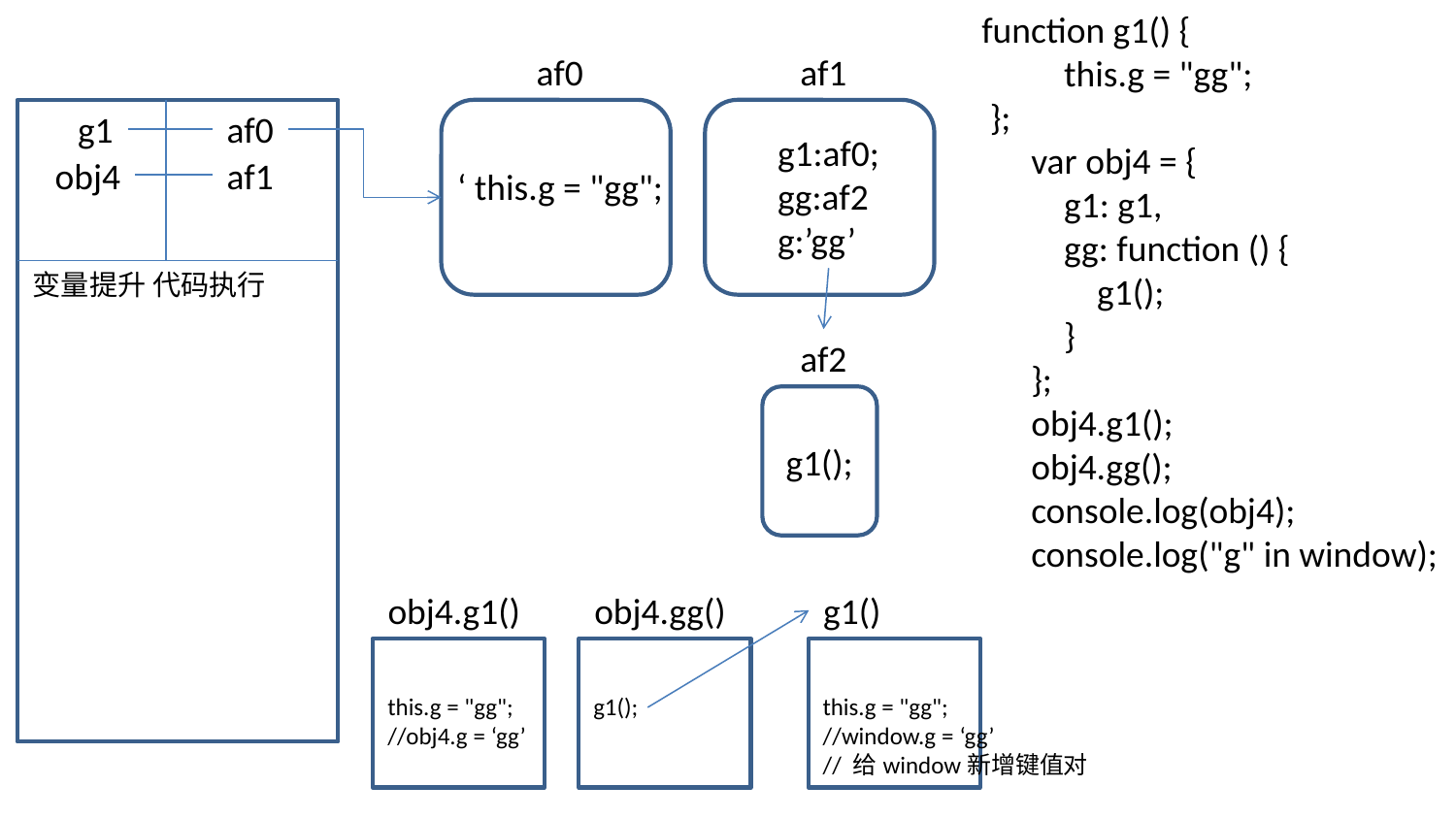

function g1() {
            this.g = "gg";
   };
        var obj4 = {
            g1: g1,
            gg: function () {
                g1();
            }
        };
        obj4.g1();
        obj4.gg();
        console.log(obj4);
        console.log("g" in window);

af0
af1

g1
af0

g1:af0;
gg:af2
g:’gg’
obj4
af1
‘ this.g = "gg";
变量提升 代码执行
af2

 g1();
obj4.g1()
obj4.gg()
g1()

this.g = "gg";
//obj4.g = ‘gg’
g1();

this.g = "gg";
//window.g = ‘gg’
// 给window新增键值对